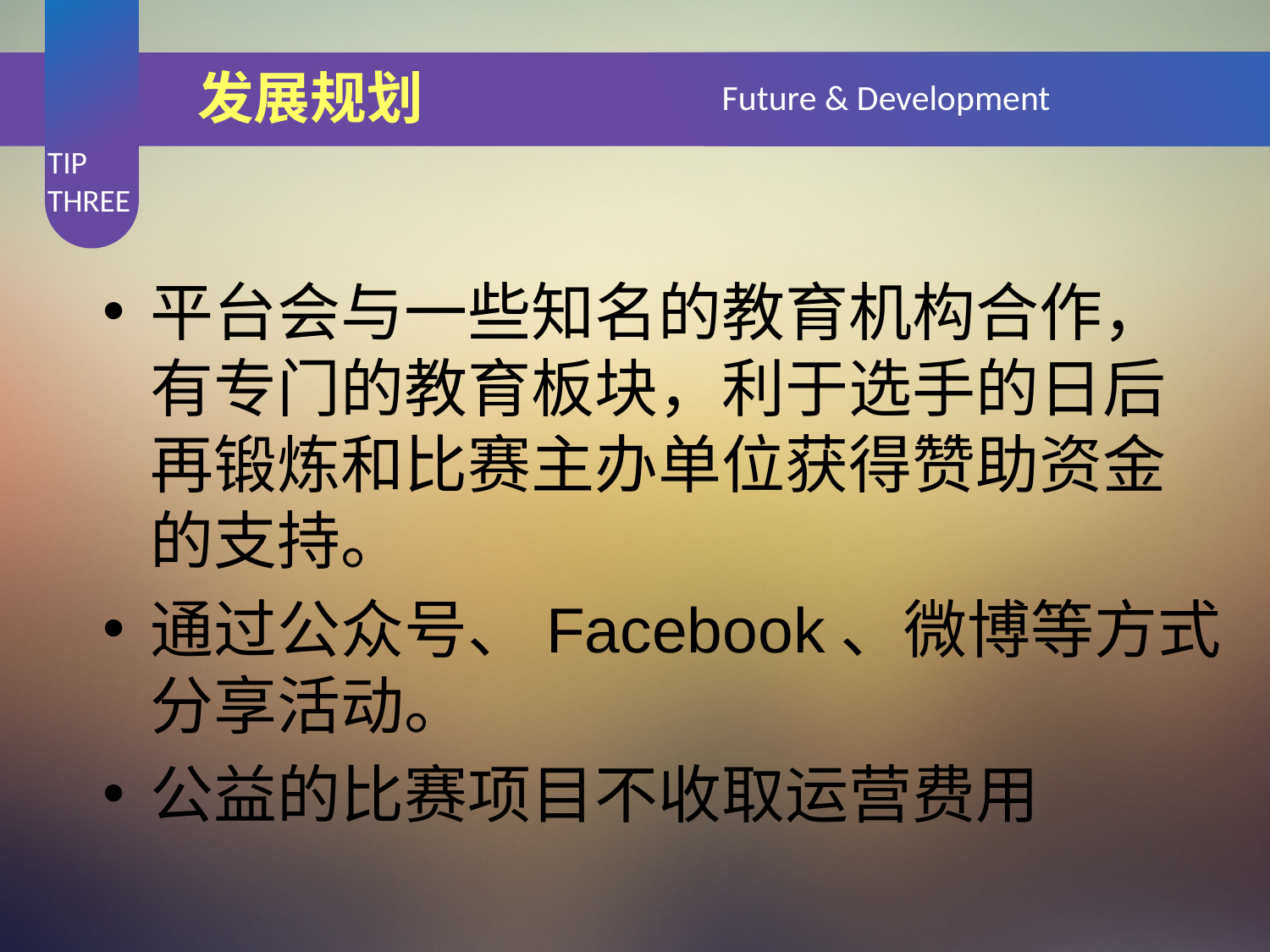

发展规划
Future & Development
TIP THREE
平台会与一些知名的教育机构合作，有专门的教育板块，利于选手的日后再锻炼和比赛主办单位获得赞助资金的支持。
通过公众号、Facebook、微博等方式分享活动。
公益的比赛项目不收取运营费用